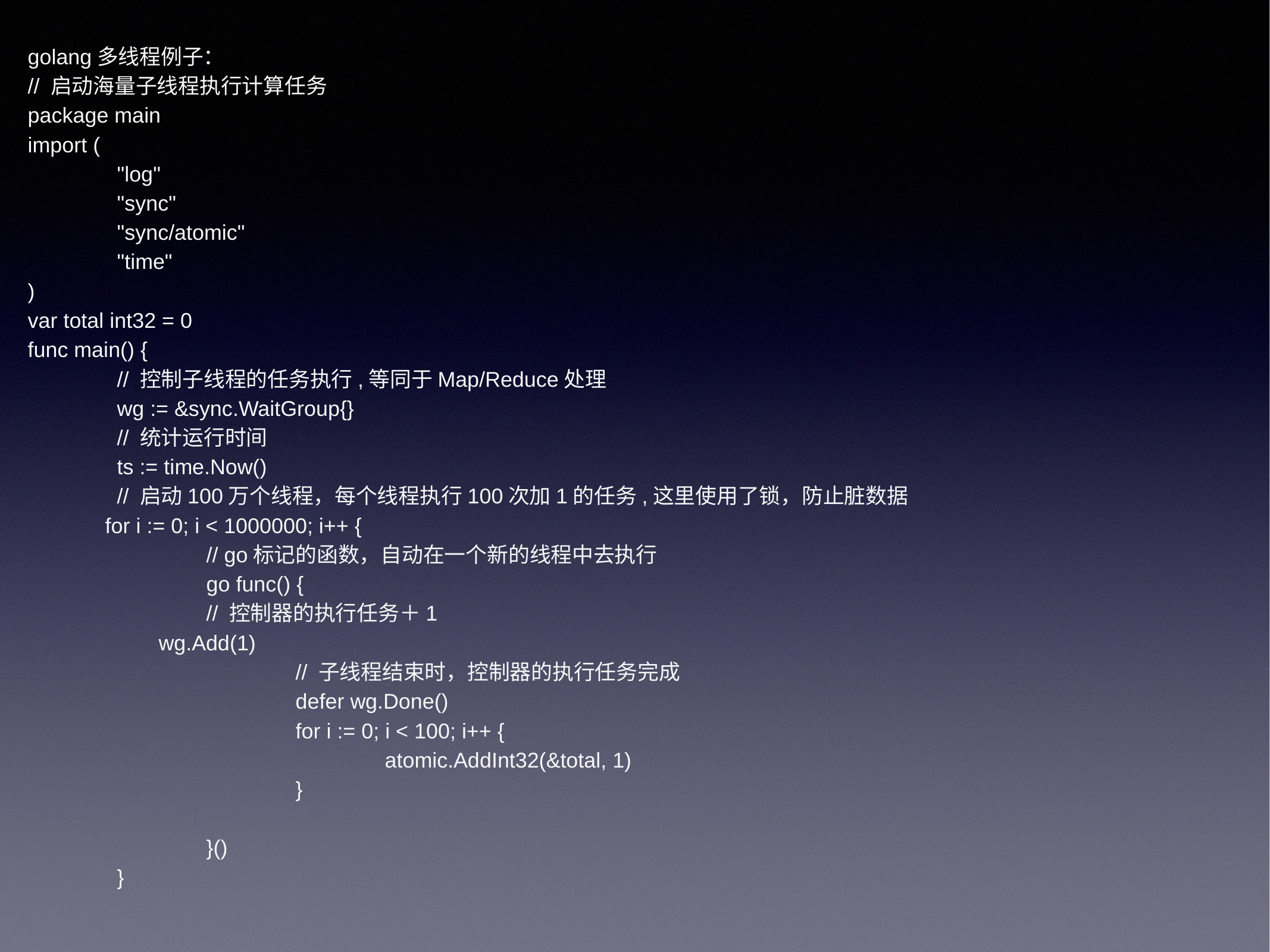

golang多线程例子：
// 启动海量子线程执行计算任务
package main
import (
	"log"
	"sync"
	"sync/atomic"
	"time"
)
var total int32 = 0
func main() {
	// 控制子线程的任务执行,等同于Map/Reduce处理
	wg := &sync.WaitGroup{}
	// 统计运行时间
	ts := time.Now()
	// 启动100万个线程，每个线程执行100次加1的任务,这里使用了锁，防止脏数据
             for i := 0; i < 1000000; i++ {
		// go标记的函数，自动在一个新的线程中去执行
		go func() {
		// 控制器的执行任务＋1
                      wg.Add(1)
			// 子线程结束时，控制器的执行任务完成
			defer wg.Done()
			for i := 0; i < 100; i++ {
				atomic.AddInt32(&total, 1)
			}

		}()
	}